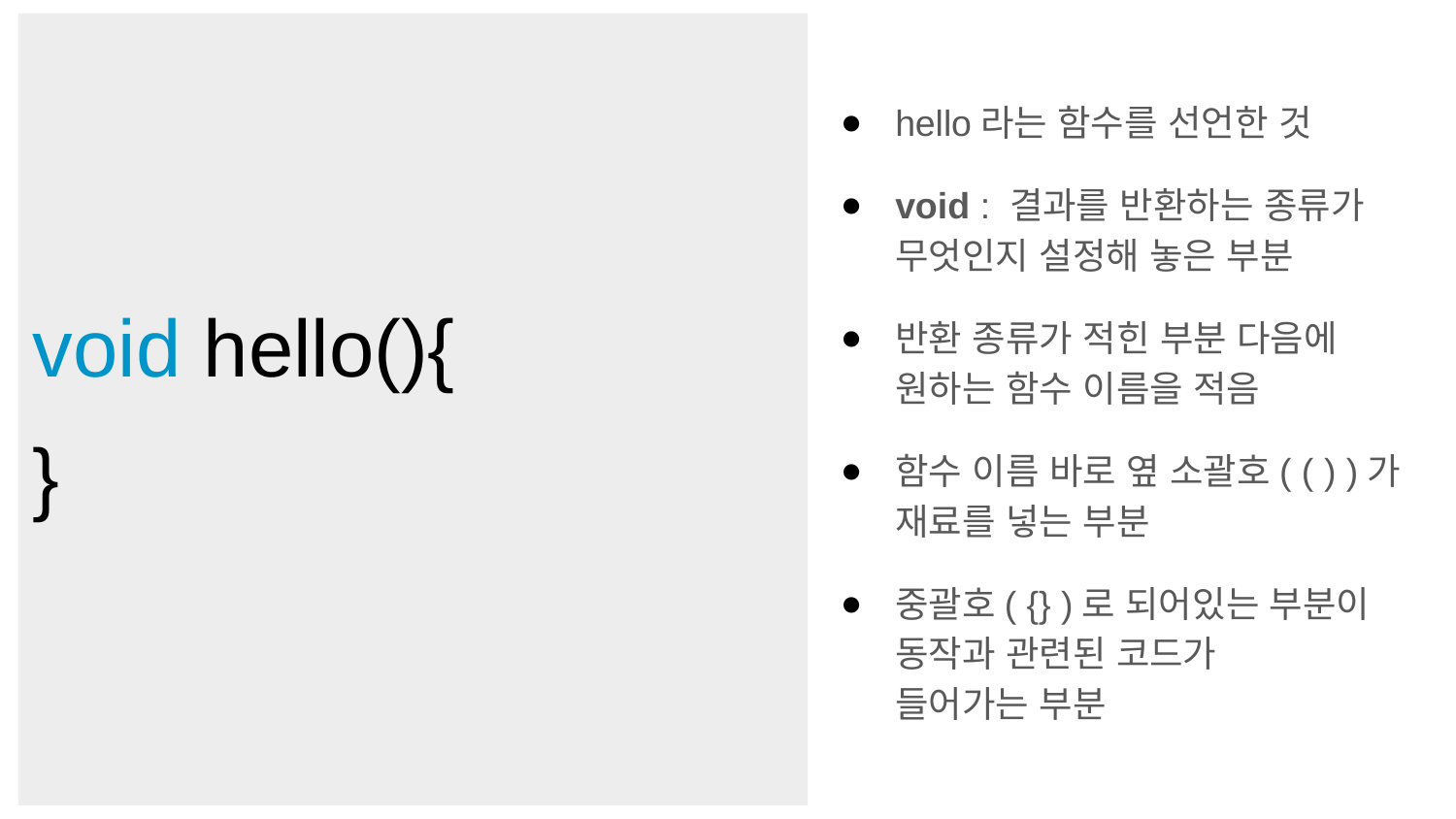

hello라는 함수를 선언한 것
void : 결과를 반환하는 종류가 무엇인지 설정해 놓은 부분
반환 종류가 적힌 부분 다음에 원하는 함수 이름을 적음
함수 이름 바로 옆 소괄호( ( ) )가 재료를 넣는 부분
중괄호( {} )로 되어있는 부분이 동작과 관련된 코드가
들어가는 부분
void hello(){
}